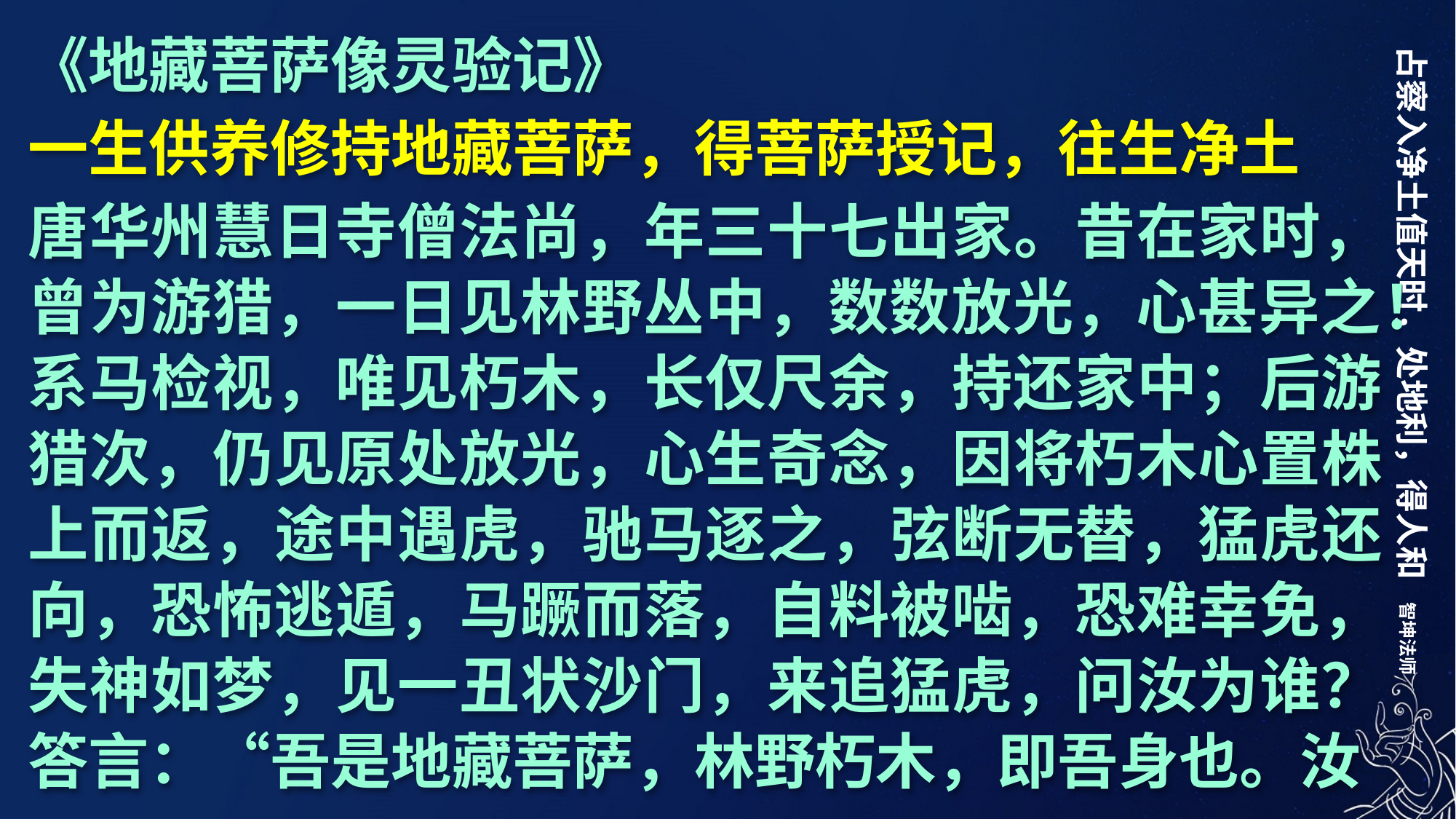

《地藏菩萨像灵验记》
一生供养修持地藏菩萨，得菩萨授记，往生净土
唐华州慧日寺僧法尚，年三十七出家。昔在家时，曾为游猎，一日见林野丛中，数数放光，心甚异之！系马检视，唯见朽木，长仅尺余，持还家中；后游猎次，仍见原处放光，心生奇念，因将朽木心置株上而返，途中遇虎，驰马逐之，弦断无替，猛虎还向，恐怖逃遁，马蹶而落，自料被啮，恐难幸免，失神如梦，见一丑状沙门，来追猛虎，问汝为谁？答言：“吾是地藏菩萨，林野朽木，即吾身也。汝